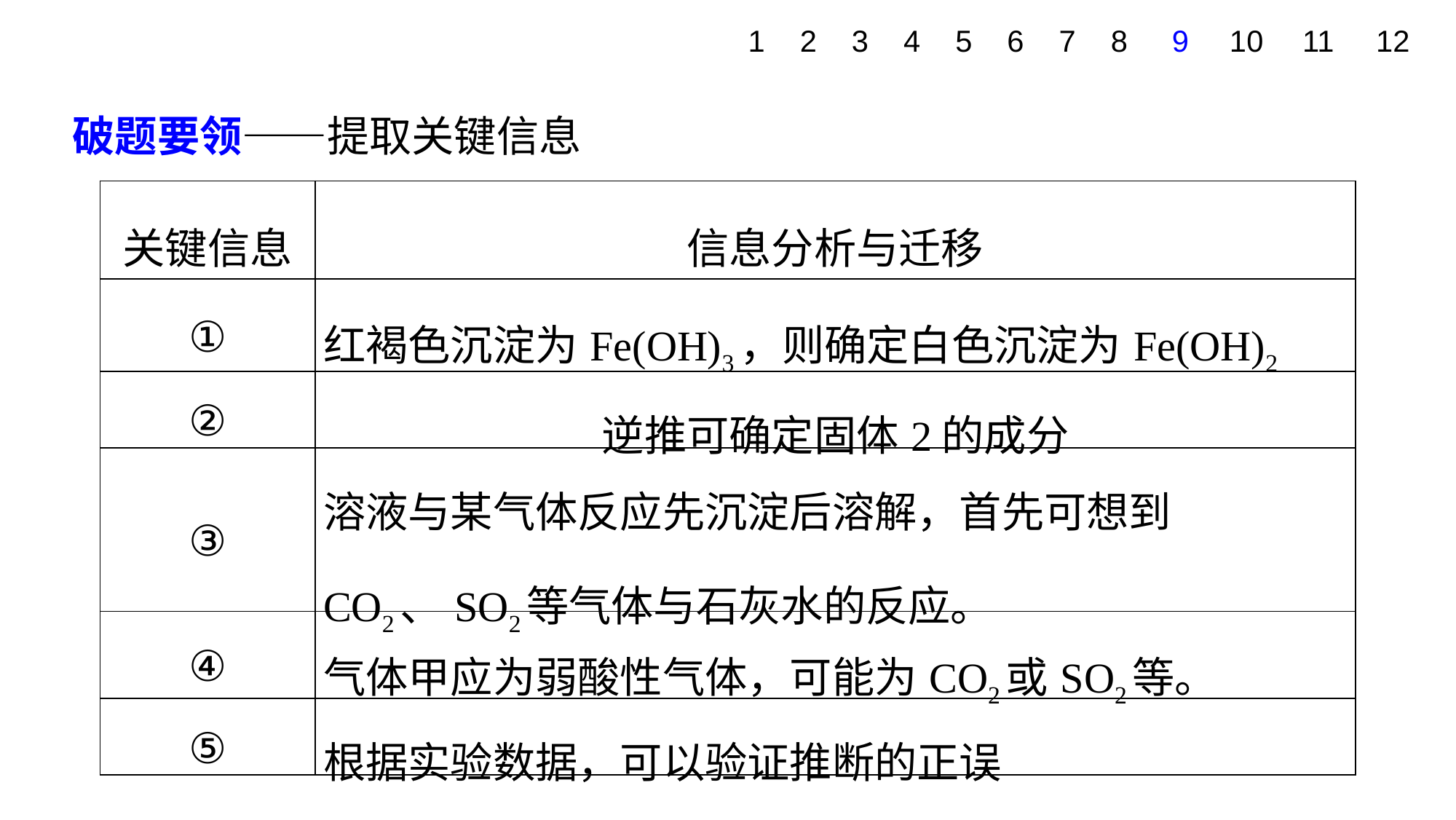

1
2
3
4
5
6
7
8
9
10
11
12
破题要领——提取关键信息
| 关键信息 | 信息分析与迁移 |
| --- | --- |
| ① | 红褐色沉淀为Fe(OH)3，则确定白色沉淀为Fe(OH)2 |
| ② | 逆推可确定固体2的成分 |
| ③ | 溶液与某气体反应先沉淀后溶解，首先可想到CO2、SO2等气体与石灰水的反应。 |
| ④ | 气体甲应为弱酸性气体，可能为CO2或SO2等。 |
| ⑤ | 根据实验数据，可以验证推断的正误 |